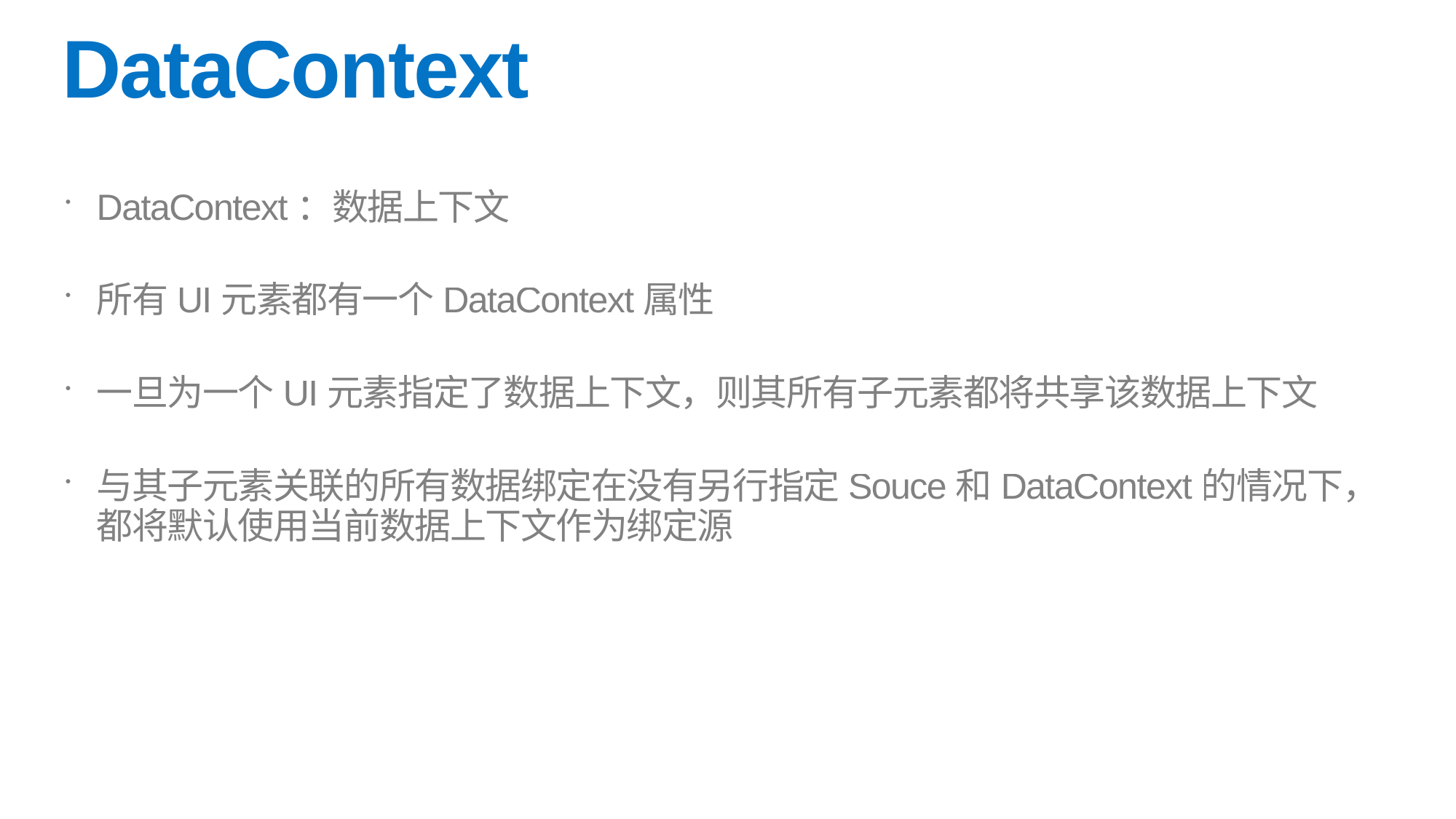

# DataContext
DataContext：数据上下文

所有UI元素都有一个DataContext属性

一旦为一个UI元素指定了数据上下文，则其所有子元素都将共享该数据上下文

与其子元素关联的所有数据绑定在没有另行指定Souce和DataContext的情况下，都将默认使用当前数据上下文作为绑定源